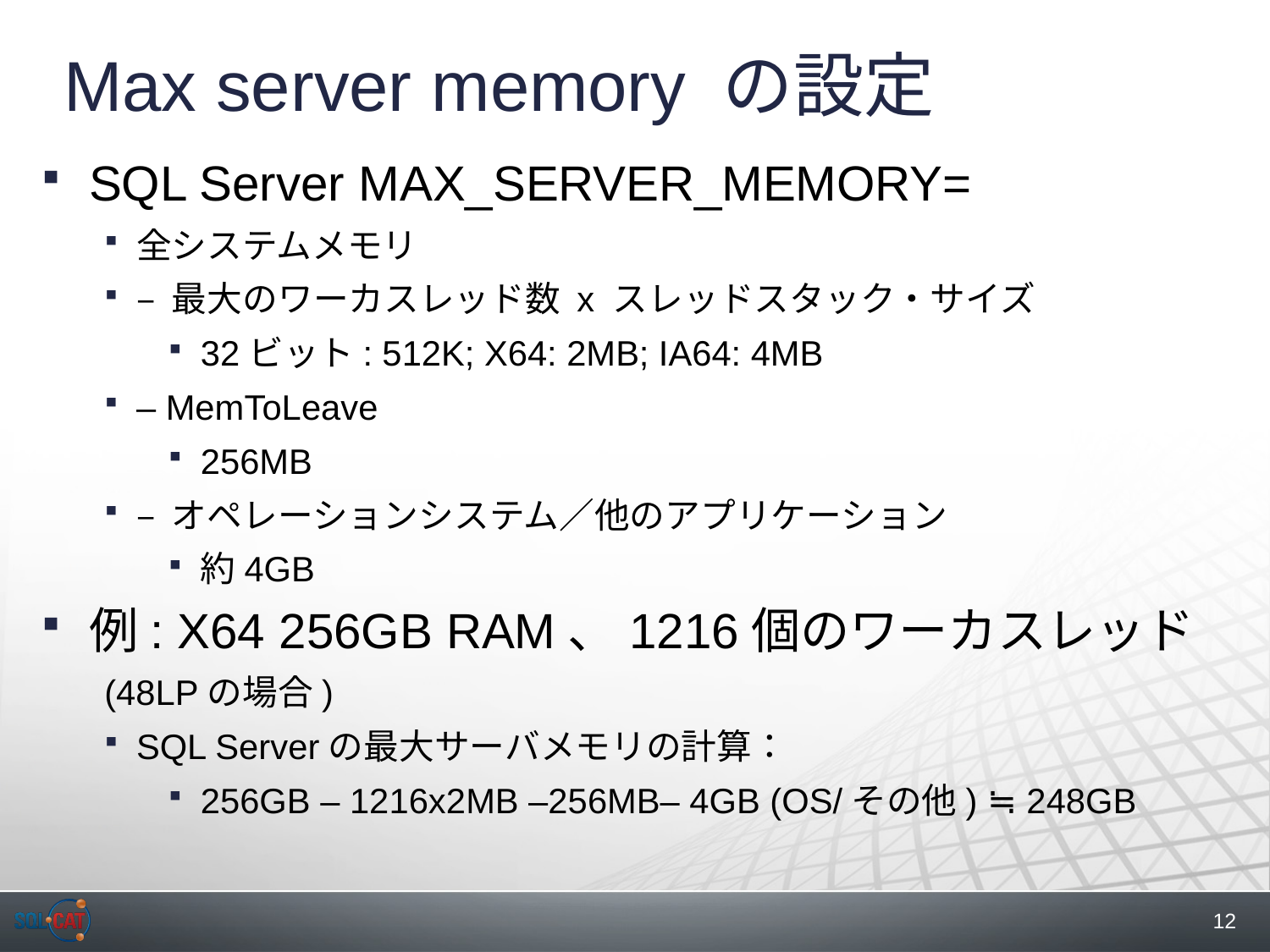

# Max server memory の設定
SQL Server MAX_SERVER_MEMORY=
全システムメモリ
– 最大のワーカスレッド数 x スレッドスタック・サイズ
32ビット: 512K; X64: 2MB; IA64: 4MB
– MemToLeave
256MB
– オペレーションシステム／他のアプリケーション
約4GB
例: X64 256GB RAM、1216個のワーカスレッド
(48LPの場合)
SQL Serverの最大サーバメモリの計算：
256GB – 1216x2MB –256MB– 4GB (OS/その他) ≒ 248GB